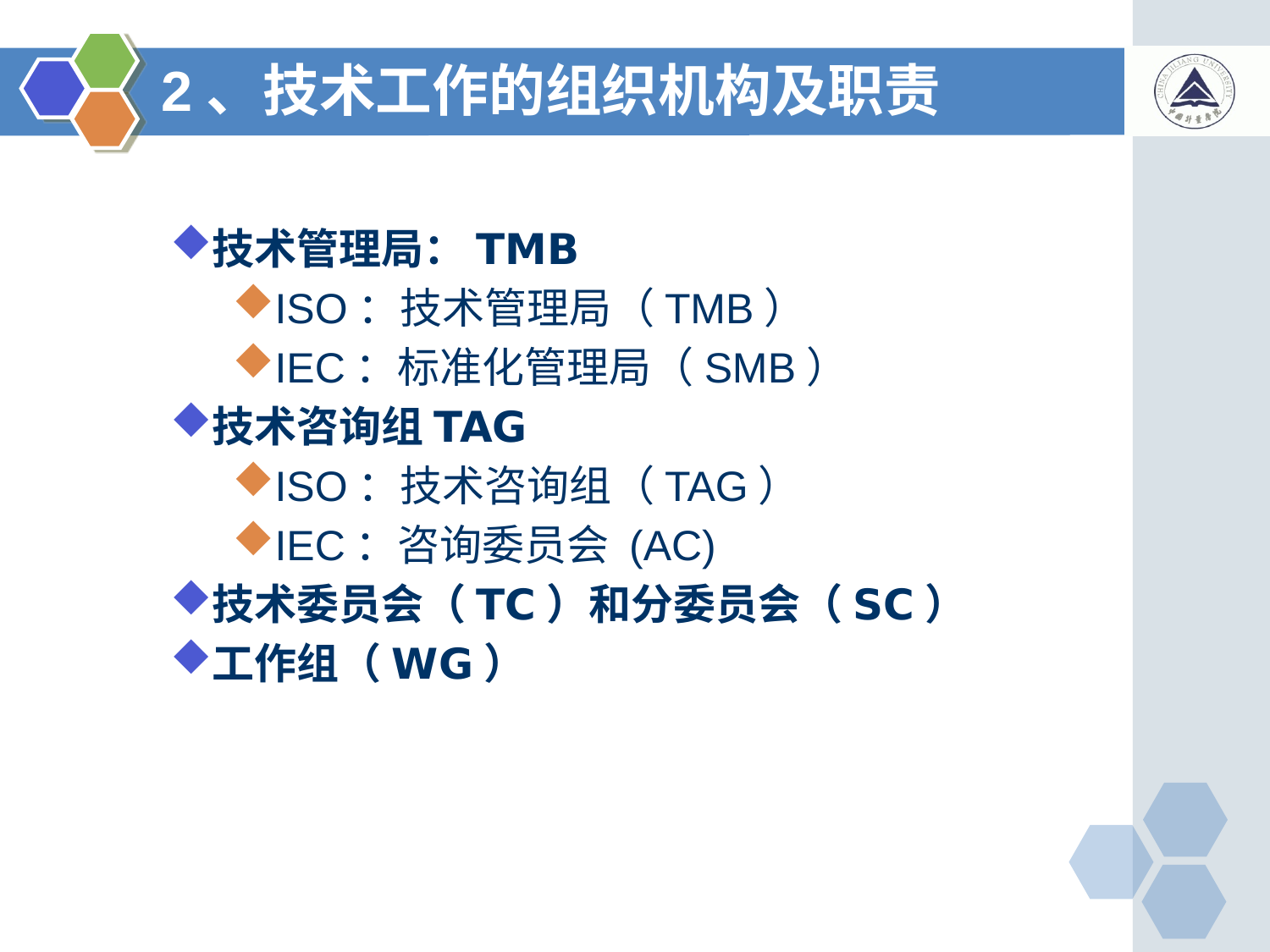

# 2、技术工作的组织机构及职责
技术管理局：TMB
ISO：技术管理局（TMB）
IEC：标准化管理局（SMB）
技术咨询组TAG
ISO：技术咨询组（TAG）
IEC：咨询委员会 (AC)
技术委员会（TC）和分委员会（SC）
工作组（WG）